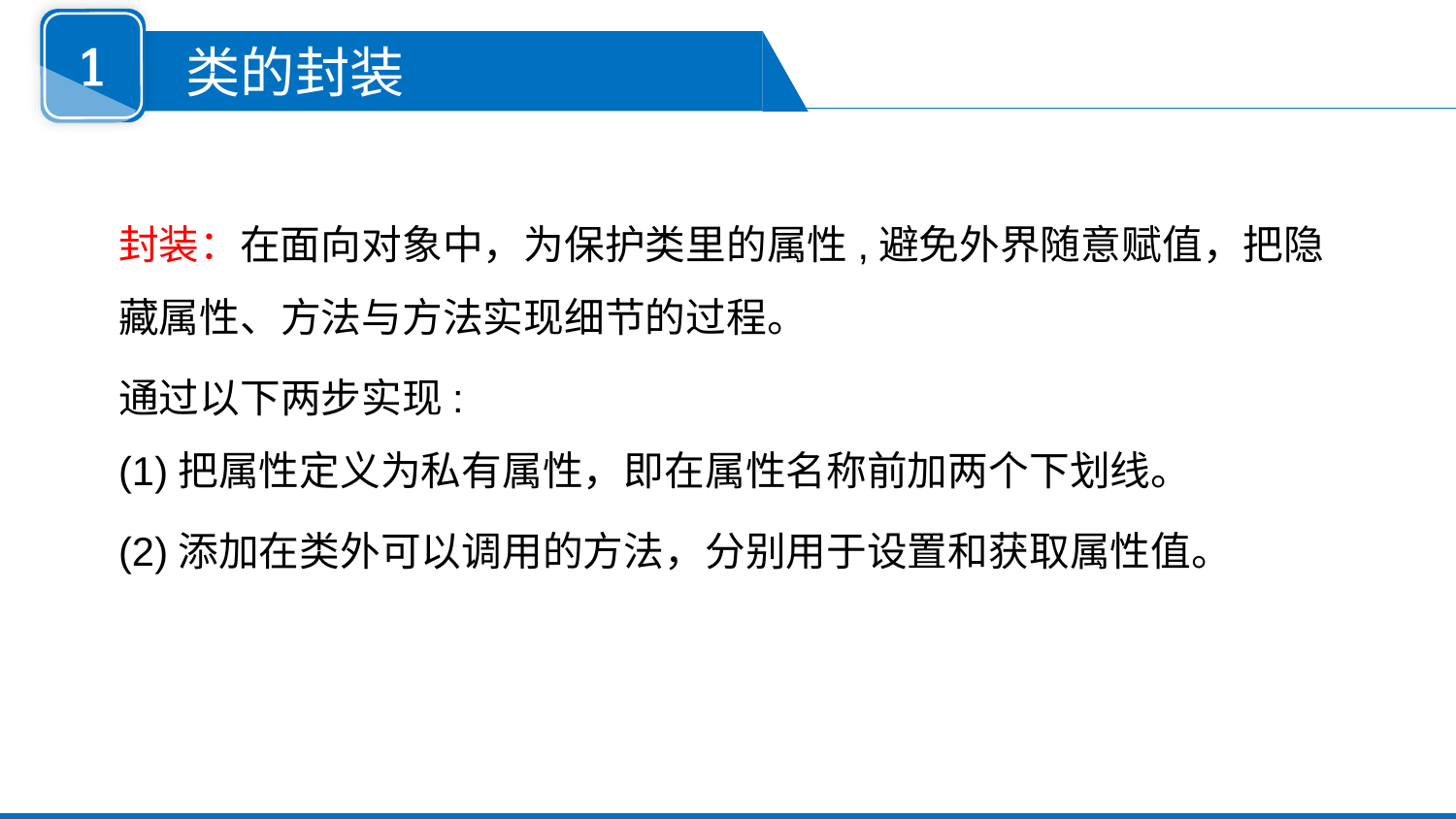

1

  类的封装
封装：在面向对象中，为保护类里的属性,避免外界随意赋值，把隐藏属性、方法与方法实现细节的过程。
通过以下两步实现:
(1)把属性定义为私有属性，即在属性名称前加两个下划线。
(2)添加在类外可以调用的方法，分别用于设置和获取属性值。